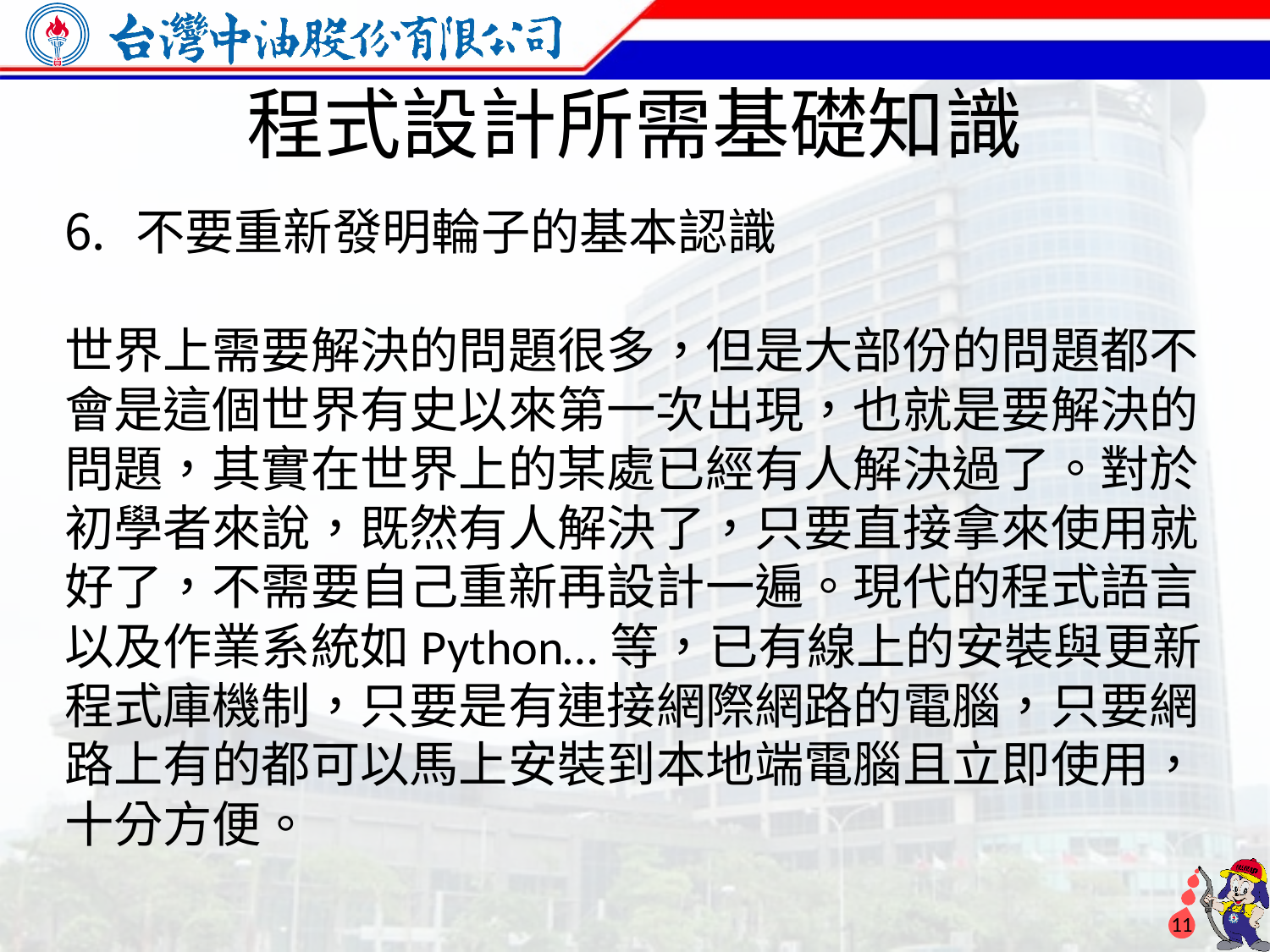

程式設計所需基礎知識
不要重新發明輪子的基本認識

世界上需要解決的問題很多，但是大部份的問題都不會是這個世界有史以來第一次出現，也就是要解決的問題，其實在世界上的某處已經有人解決過了。對於初學者來說，既然有人解決了，只要直接拿來使用就好了，不需要自己重新再設計一遍。現代的程式語言以及作業系統如Python…等，已有線上的安裝與更新程式庫機制，只要是有連接網際網路的電腦，只要網路上有的都可以馬上安裝到本地端電腦且立即使用，十分方便。

11